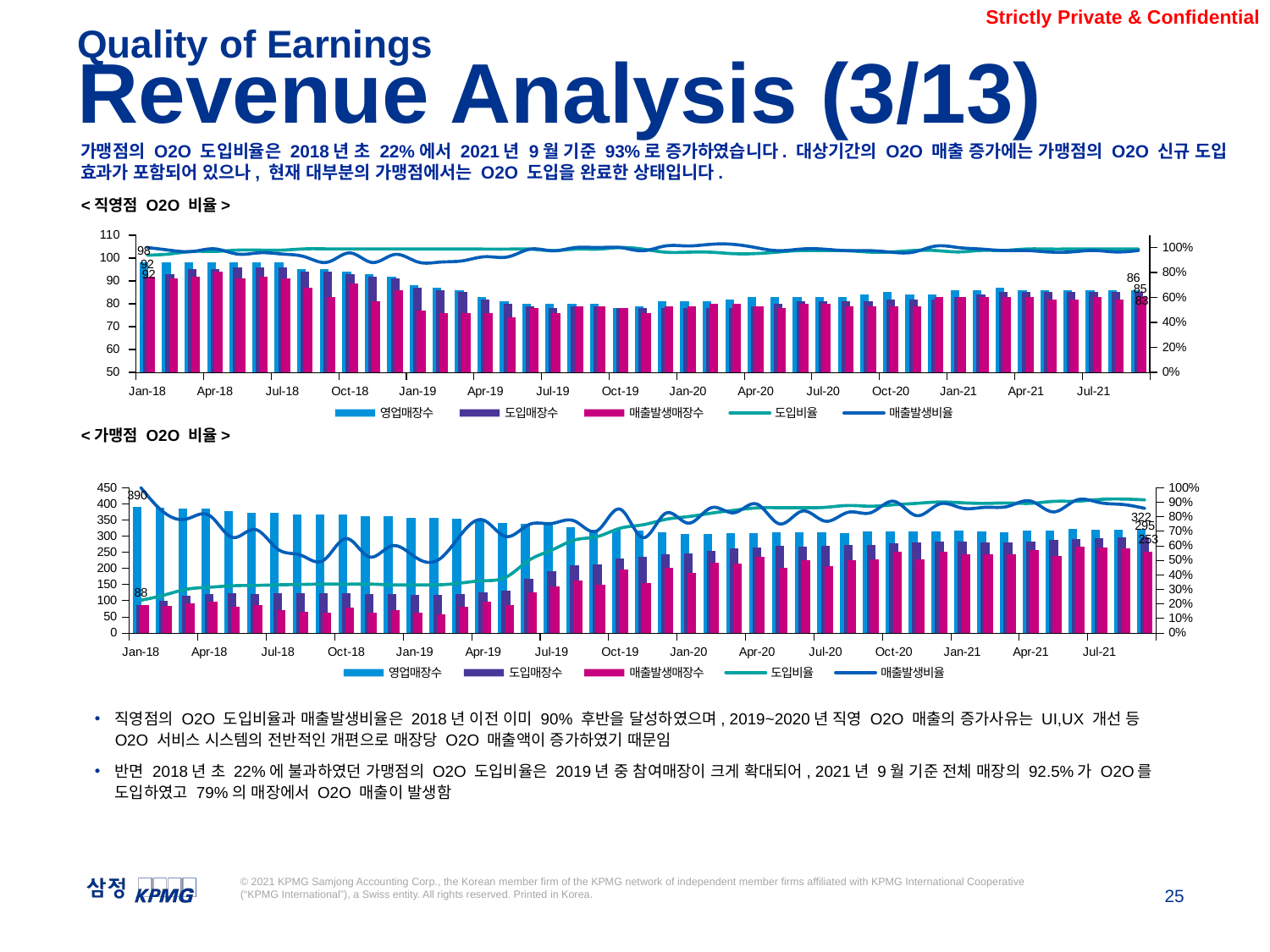

Quality of Earnings
Revenue Analysis (3/13)
가맹점의 O2O 도입비율은 2018년 초 22%에서 2021년 9월 기준 93%로 증가하였습니다. 대상기간의 O2O 매출 증가에는 가맹점의 O2O 신규 도입 효과가 포함되어 있으나, 현재 대부분의 가맹점에서는 O2O 도입을 완료한 상태입니다.

<직영점 O2O 비율>

### Chart

| Category | 영업매장수 | 도입매장수 | 매출발생매장수 | 도입비율 | 매출발생비율 |
|---|---|---|---|---|---|
| 43131 | 98.0 | 92.0 | 92.0 | 0.9387755102040817 | 1.0 |
| 43159 | 98.0 | 93.0 | 91.0 | 0.9489795918367347 | 0.978494623655914 |
| 43190 | 98.0 | 95.0 | 92.0 | 0.9693877551020408 | 0.968421052631579 |
| 43220 | 98.0 | 95.0 | 94.0 | 0.9693877551020408 | 0.9894736842105263 |
| 43251 | 98.0 | 96.0 | 91.0 | 0.9795918367346939 | 0.9479166666666666 |
| 43281 | 98.0 | 96.0 | 92.0 | 0.9795918367346939 | 0.9583333333333334 |
| 43312 | 98.0 | 96.0 | 91.0 | 0.9795918367346939 | 0.9479166666666666 |
| 43343 | 95.0 | 94.0 | 87.0 | 0.9894736842105263 | 0.925531914893617 |
| 43373 | 95.0 | 94.0 | 83.0 | 0.9894736842105263 | 0.8829787234042553 |
| 43404 | 94.0 | 93.0 | 89.0 | 0.9893617021276596 | 0.956989247311828 |
| 43434 | 93.0 | 92.0 | 81.0 | 0.989247311827957 | 0.8804347826086957 |
| 43465 | 92.0 | 91.0 | 86.0 | 0.9891304347826086 | 0.945054945054945 |
| 43496 | 88.0 | 87.0 | 77.0 | 0.9886363636363636 | 0.8850574712643678 |
| 43524 | 87.0 | 86.0 | 76.0 | 0.9885057471264368 | 0.8837209302325582 |
| 43555 | 86.0 | 85.0 | 76.0 | 0.9883720930232558 | 0.8941176470588236 |
| 43585 | 83.0 | 82.0 | 76.0 | 0.9879518072289156 | 0.926829268292683 |
| 43616 | 81.0 | 80.0 | 74.0 | 0.9876543209876543 | 0.925 |
| 43646 | 80.0 | 79.0 | 78.0 | 0.9875 | 0.9873417721518988 |
| 43677 | 80.0 | 78.0 | 76.0 | 0.975 | 0.9743589743589743 |
| 43708 | 80.0 | 79.0 | 79.0 | 0.9875 | 1.0 |
| 43738 | 80.0 | 79.0 | 79.0 | 0.9875 | 1.0 |
| 43769 | 78.0 | 78.0 | 78.0 | 1.0 | 1.0 |
| 43799 | 79.0 | 78.0 | 76.0 | 0.9873417721518988 | 0.9743589743589743 |
| 43830 | 81.0 | 78.0 | 79.0 | 0.9629629629629629 | 1.0128205128205128 |
| 43861 | 81.0 | 78.0 | 79.0 | 0.9629629629629629 | 1.0128205128205128 |
| 43890 | 81.0 | 78.0 | 80.0 | 0.9629629629629629 | 1.0256410256410255 |
| 43921 | 82.0 | 78.0 | 80.0 | 0.9512195121951219 | 1.0256410256410255 |
| 43951 | 83.0 | 79.0 | 79.0 | 0.9518072289156626 | 1.0 |
| 43982 | 83.0 | 80.0 | 78.0 | 0.963855421686747 | 0.975 |
| 44012 | 83.0 | 81.0 | 80.0 | 0.9759036144578314 | 0.9876543209876543 |
| 44043 | 83.0 | 81.0 | 80.0 | 0.9759036144578314 | 0.9876543209876543 |
| 44074 | 83.0 | 81.0 | 79.0 | 0.9759036144578314 | 0.9753086419753086 |
| 44104 | 84.0 | 81.0 | 79.0 | 0.9642857142857143 | 0.9753086419753086 |
| 44135 | 85.0 | 82.0 | 79.0 | 0.9647058823529412 | 0.9634146341463414 |
| 44165 | 84.0 | 82.0 | 79.0 | 0.9761904761904762 | 0.9634146341463414 |
| 44196 | 84.0 | 82.0 | 83.0 | 0.9761904761904762 | 1.0121951219512195 |
| 44227 | 86.0 | 83.0 | 83.0 | 0.9651162790697675 | 1.0 |
| 44255 | 86.0 | 84.0 | 83.0 | 0.9767441860465116 | 0.9880952380952381 |
| 44286 | 87.0 | 85.0 | 83.0 | 0.9770114942528736 | 0.9764705882352941 |
| 44316 | 86.0 | 85.0 | 83.0 | 0.9883720930232558 | 0.9764705882352941 |
| 44347 | 86.0 | 85.0 | 82.0 | 0.9883720930232558 | 0.9647058823529412 |
| 44377 | 86.0 | 85.0 | 82.0 | 0.9883720930232558 | 0.9647058823529412 |
| 44408 | 86.0 | 85.0 | 83.0 | 0.9883720930232558 | 0.9764705882352941 |
| 44439 | 86.0 | 85.0 | 82.0 | 0.9883720930232558 | 0.9647058823529412 |
| 44469 | 86.0 | 85.0 | 83.0 | 0.9883720930232558 | 0.9764705882352941 |
<가맹점 O2O 비율>

### Chart

| Category | 영업매장수 | 도입매장수 | 매출발생매장수 | 도입비율 | 매출발생비율 |
|---|---|---|---|---|---|
| 43131 | 390.0 | 88.0 | 88.0 | 0.22564102564102564 | 1.0 |
| 43159 | 388.0 | 101.0 | 84.0 | 0.2603092783505155 | 0.8316831683168316 |
| 43190 | 385.0 | 116.0 | 91.0 | 0.3012987012987013 | 0.7844827586206896 |
| 43220 | 384.0 | 121.0 | 98.0 | 0.3151041666666667 | 0.8099173553719008 |
| 43251 | 378.0 | 123.0 | 81.0 | 0.3253968253968254 | 0.6585365853658537 |
| 43281 | 372.0 | 122.0 | 87.0 | 0.3279569892473118 | 0.7131147540983607 |
| 43312 | 371.0 | 123.0 | 71.0 | 0.33153638814016173 | 0.5772357723577236 |
| 43343 | 368.0 | 123.0 | 66.0 | 0.3342391304347826 | 0.5365853658536586 |
| 43373 | 368.0 | 124.0 | 62.0 | 0.33695652173913043 | 0.5 |
| 43404 | 366.0 | 123.0 | 80.0 | 0.3360655737704918 | 0.6504065040650406 |
| 43434 | 362.0 | 122.0 | 64.0 | 0.3370165745856354 | 0.5245901639344263 |
| 43465 | 362.0 | 120.0 | 72.0 | 0.3314917127071823 | 0.6 |
| 43496 | 356.0 | 118.0 | 62.0 | 0.33146067415730335 | 0.5254237288135594 |
| 43524 | 356.0 | 118.0 | 59.0 | 0.33146067415730335 | 0.5 |
| 43555 | 355.0 | 122.0 | 82.0 | 0.3436619718309859 | 0.6721311475409836 |
| 43585 | 350.0 | 126.0 | 98.0 | 0.36 | 0.7777777777777778 |
| 43616 | 341.0 | 131.0 | 87.0 | 0.3841642228739003 | 0.6641221374045801 |
| 43646 | 338.0 | 169.0 | 126.0 | 0.5 | 0.7455621301775148 |
| 43677 | 335.0 | 191.0 | 144.0 | 0.5701492537313433 | 0.7539267015706806 |
| 43708 | 328.0 | 210.0 | 162.0 | 0.6402439024390244 | 0.7714285714285715 |
| 43738 | 321.0 | 213.0 | 150.0 | 0.6635514018691588 | 0.704225352112676 |
| 43769 | 319.0 | 230.0 | 196.0 | 0.7210031347962382 | 0.8521739130434782 |
| 43799 | 317.0 | 236.0 | 155.0 | 0.7444794952681388 | 0.6567796610169492 |
| 43830 | 312.0 | 244.0 | 201.0 | 0.782051282051282 | 0.8237704918032787 |
| 43861 | 307.0 | 246.0 | 186.0 | 0.8013029315960912 | 0.7560975609756098 |
| 43890 | 308.0 | 254.0 | 219.0 | 0.8246753246753247 | 0.8622047244094488 |
| 43921 | 309.0 | 261.0 | 216.0 | 0.8446601941747572 | 0.8275862068965517 |
| 43951 | 309.0 | 266.0 | 236.0 | 0.86084142394822 | 0.8872180451127819 |
| 43982 | 312.0 | 269.0 | 202.0 | 0.8621794871794872 | 0.7509293680297398 |
| 44012 | 311.0 | 268.0 | 225.0 | 0.8617363344051447 | 0.8395522388059702 |
| 44043 | 311.0 | 269.0 | 207.0 | 0.864951768488746 | 0.7695167286245354 |
| 44074 | 310.0 | 272.0 | 226.0 | 0.8774193548387097 | 0.8308823529411765 |
| 44104 | 314.0 | 274.0 | 227.0 | 0.8726114649681529 | 0.8284671532846716 |
| 44135 | 315.0 | 278.0 | 252.0 | 0.8825396825396825 | 0.9064748201438849 |
| 44165 | 315.0 | 281.0 | 227.0 | 0.8920634920634921 | 0.8078291814946619 |
| 44196 | 315.0 | 284.0 | 252.0 | 0.9015873015873016 | 0.8873239436619719 |
| 44227 | 317.0 | 284.0 | 244.0 | 0.8958990536277602 | 0.8591549295774648 |
| 44255 | 315.0 | 281.0 | 243.0 | 0.8920634920634921 | 0.8647686832740213 |
| 44286 | 313.0 | 280.0 | 244.0 | 0.8945686900958466 | 0.8714285714285714 |
| 44316 | 316.0 | 282.0 | 256.0 | 0.8924050632911392 | 0.9078014184397163 |
| 44347 | 318.0 | 288.0 | 240.0 | 0.9056603773584906 | 0.8333333333333334 |
| 44377 | 322.0 | 292.0 | 267.0 | 0.906832298136646 | 0.9143835616438356 |
| 44408 | 320.0 | 294.0 | 264.0 | 0.91875 | 0.8979591836734694 |
| 44439 | 320.0 | 295.0 | 261.0 | 0.921875 | 0.8847457627118644 |
| 44469 | 322.0 | 295.0 | 253.0 | 0.9161490683229814 | 0.8576271186440678 |
직영점의 O2O 도입비율과 매출발생비율은 2018년 이전 이미 90% 후반을 달성하였으며, 2019~2020년 직영 O2O 매출의 증가사유는 UI,UX 개선 등 O2O 서비스 시스템의 전반적인 개편으로 매장당 O2O 매출액이 증가하였기 때문임
반면 2018년 초 22%에 불과하였던 가맹점의 O2O 도입비율은 2019년 중 참여매장이 크게 확대되어, 2021년 9월 기준 전체 매장의 92.5%가 O2O를 도입하였고 79%의 매장에서 O2O 매출이 발생함